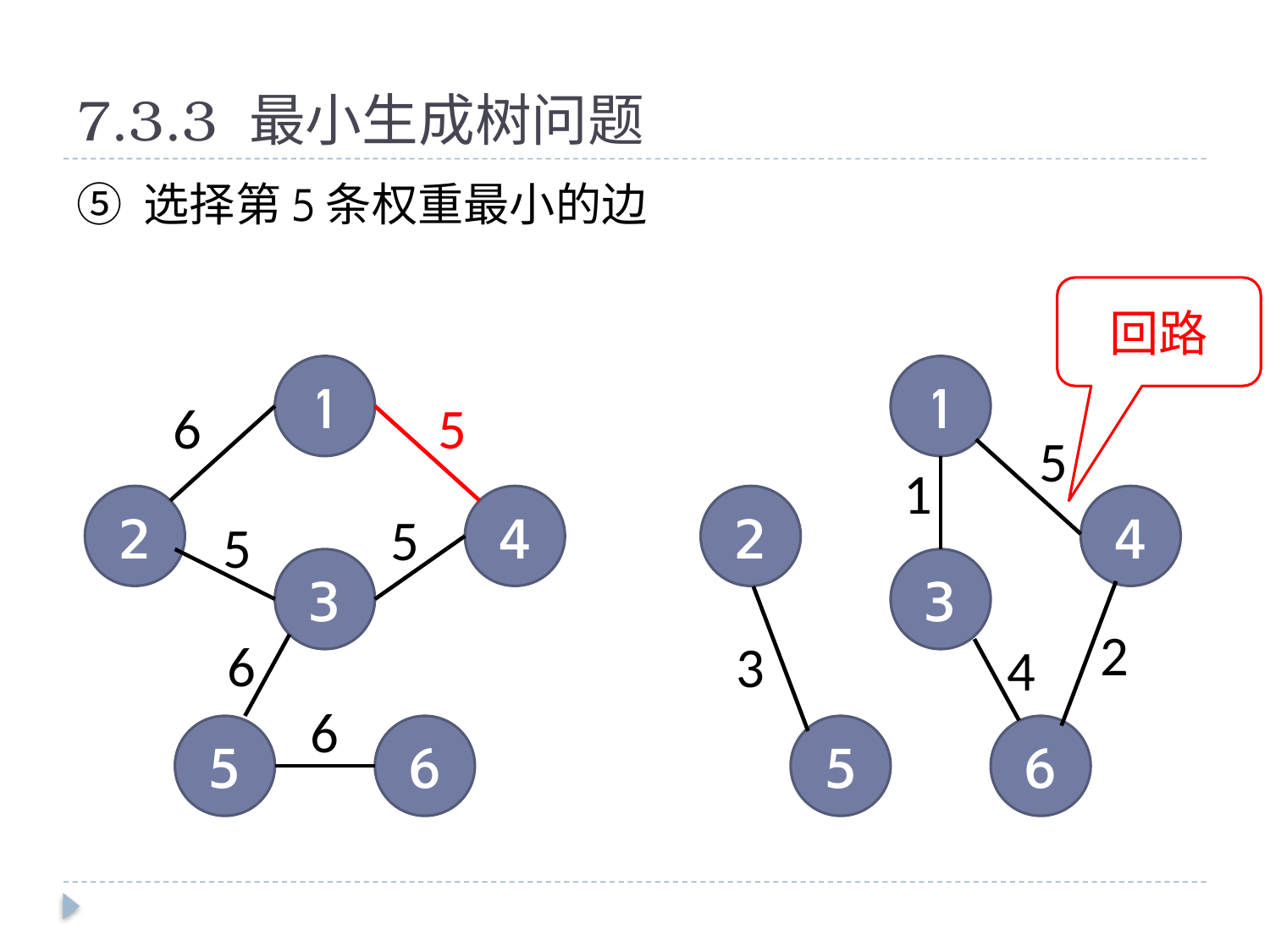

# 7.3.3 最小生成树问题
⑤ 选择第5条权重最小的边
回路
1
6
5
2
4
5
5
3
6
6
5
6
1
1
2
4
3
5
6
5
2
3
4